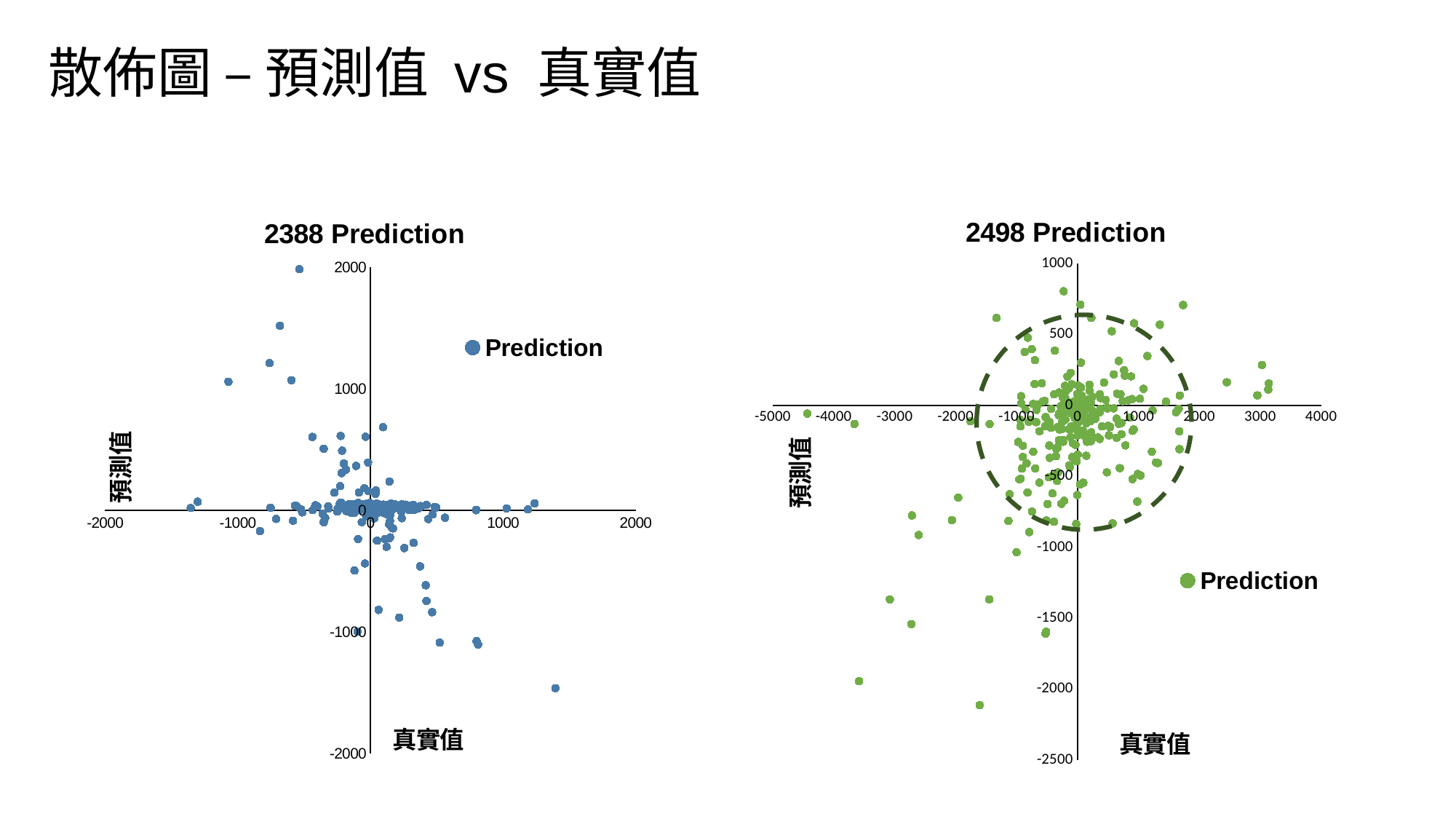

散佈圖 – 預測值 vs 真實值

### Chart: 2388 Prediction

| Category | Prediction |
|---|---|

### Chart: 2498 Prediction

| Category | Prediction |
|---|---|